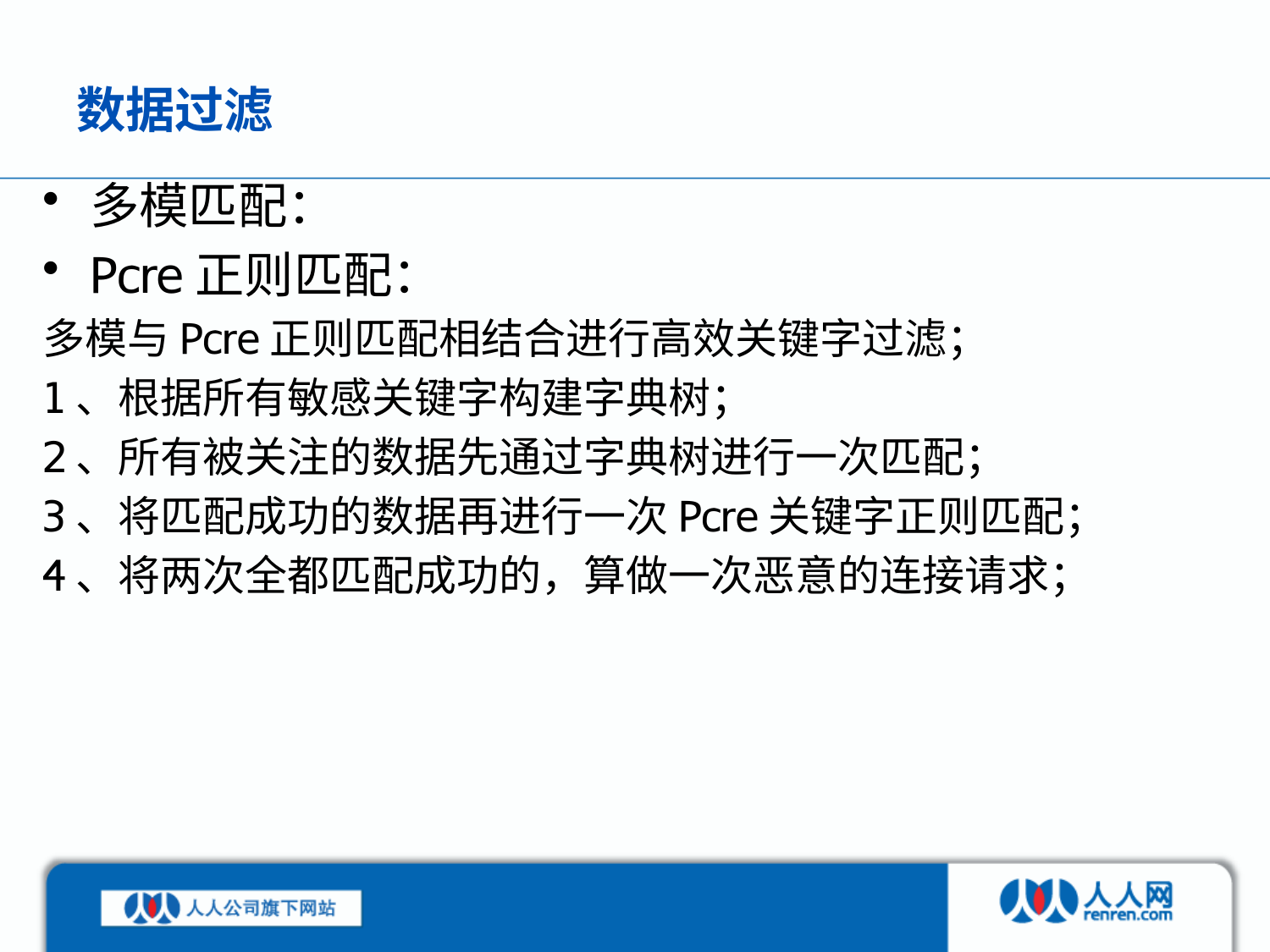

# 数据过滤
多模匹配：
Pcre正则匹配：
多模与Pcre正则匹配相结合进行高效关键字过滤；
1、根据所有敏感关键字构建字典树；
2、所有被关注的数据先通过字典树进行一次匹配；
3、将匹配成功的数据再进行一次Pcre关键字正则匹配；
4、将两次全都匹配成功的，算做一次恶意的连接请求；